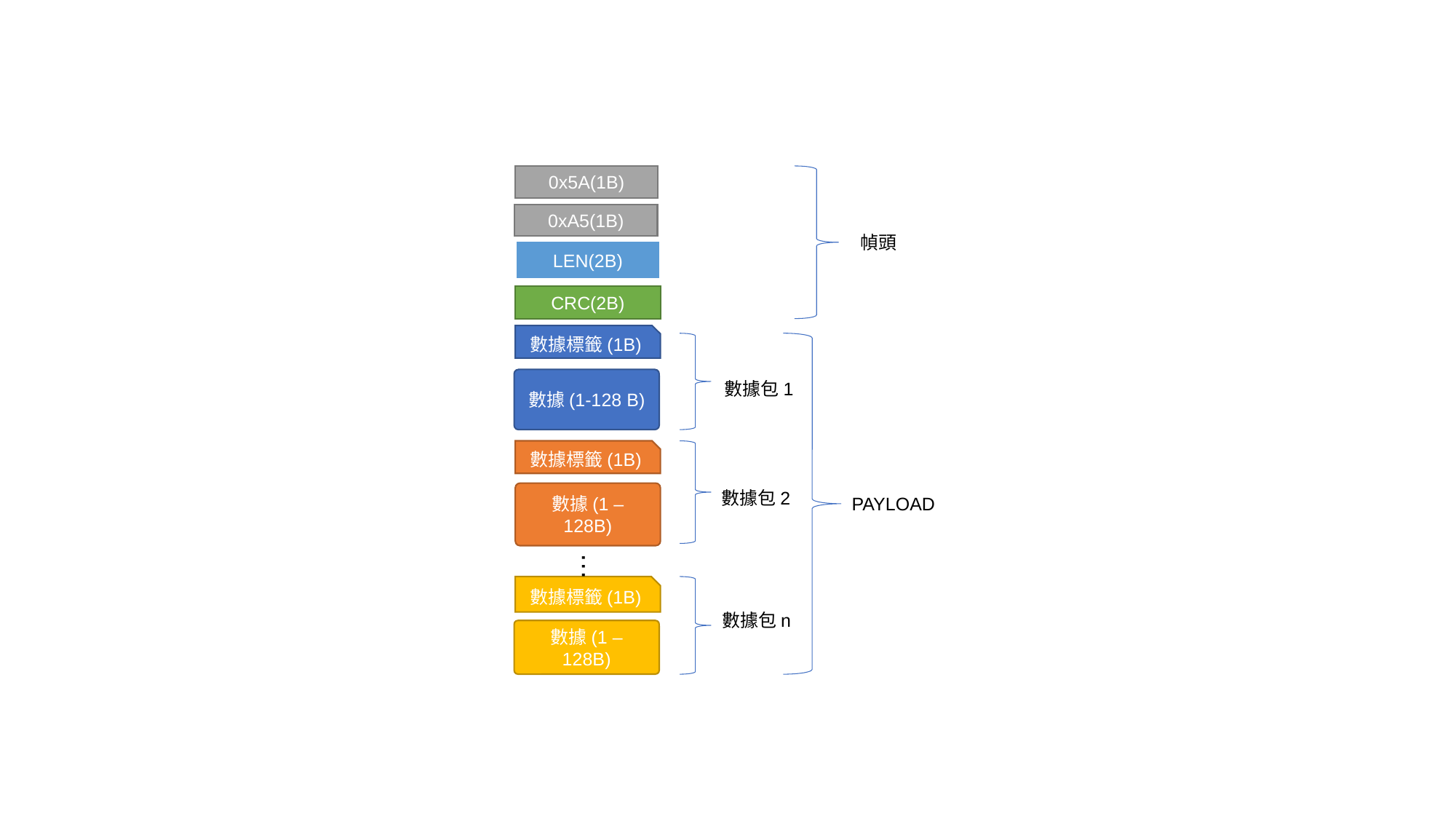

0x5A(1B)
0xA5(1B)
幀頭
LEN(2B)
CRC(2B)
數據標籤(1B)

數據(1-128 B)
數據包1
數據標籤(1B)

數據包2
數據(1 – 128B)
PAYLOAD
…
數據標籤(1B)

數據包n
數據(1 – 128B)